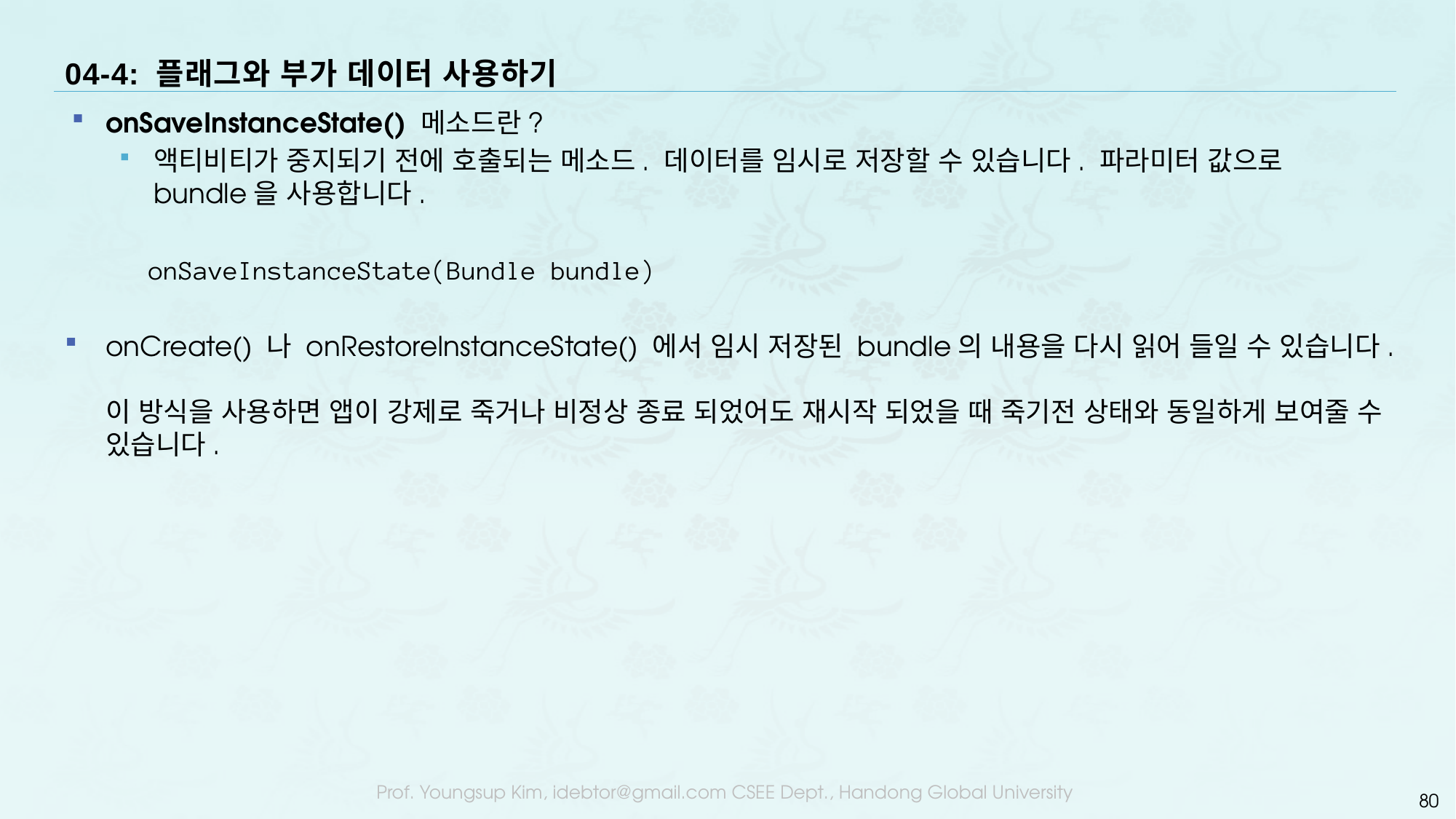

# 04-4: 플래그와 부가 데이터 사용하기
onSaveInstanceState() 메소드란?
액티비티가 중지되기 전에 호출되는 메소드. 데이터를 임시로 저장할 수 있습니다. 파라미터 값으로 bundle을 사용합니다.

  onSaveInstanceState(Bundle bundle)

onCreate() 나 onRestoreInstanceState() 에서 임시 저장된 bundle의 내용을 다시 읽어 들일 수 있습니다.
이 방식을 사용하면 앱이 강제로 죽거나 비정상 종료 되었어도 재시작 되었을 때 죽기전 상태와 동일하게 보여줄 수 있습니다.
80